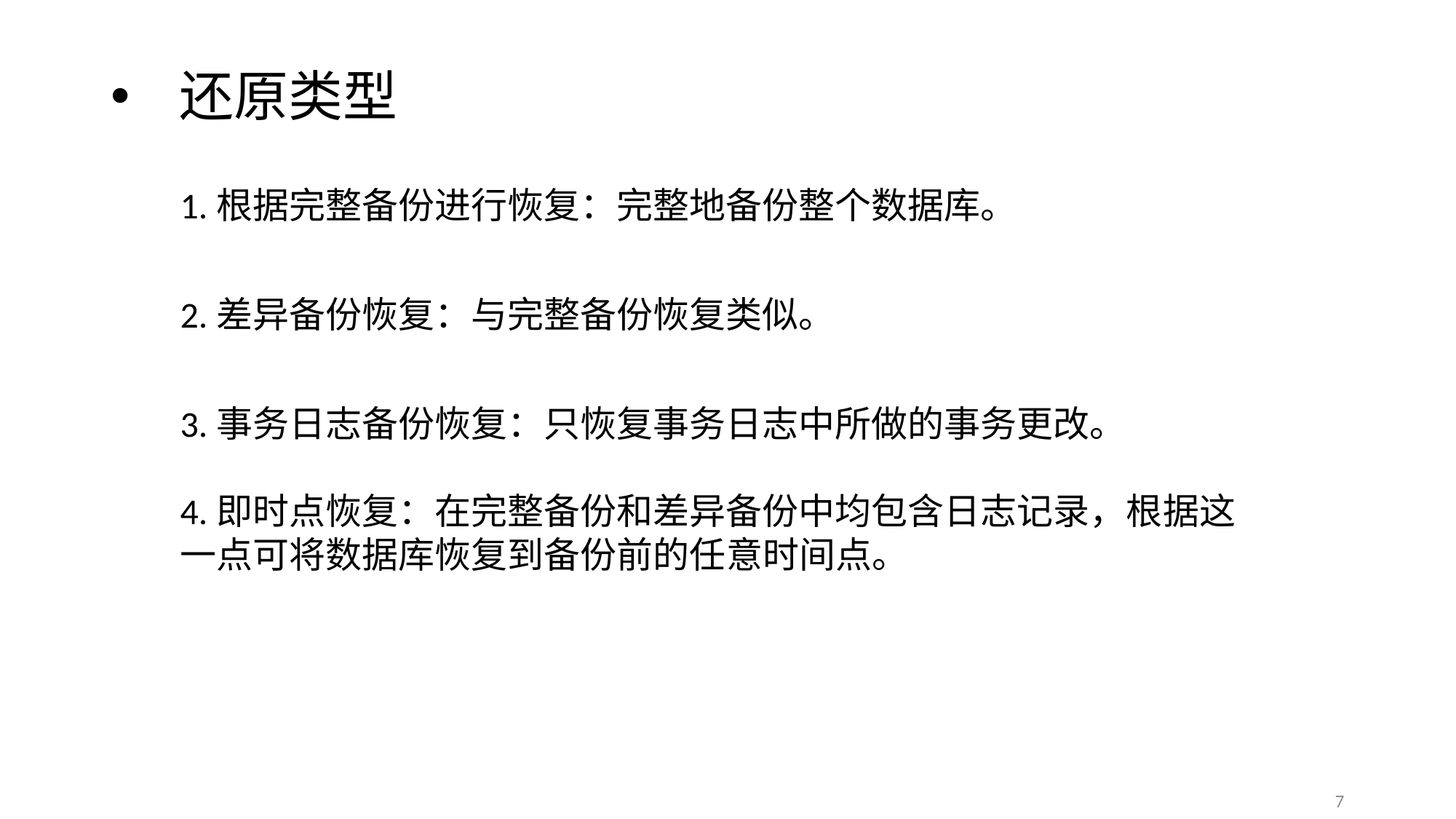

# 还原类型
1.根据完整备份进行恢复：完整地备份整个数据库。

2.差异备份恢复：与完整备份恢复类似。

3.事务日志备份恢复：只恢复事务日志中所做的事务更改。

4.即时点恢复：在完整备份和差异备份中均包含日志记录，根据这一点可将数据库恢复到备份前的任意时间点。
7